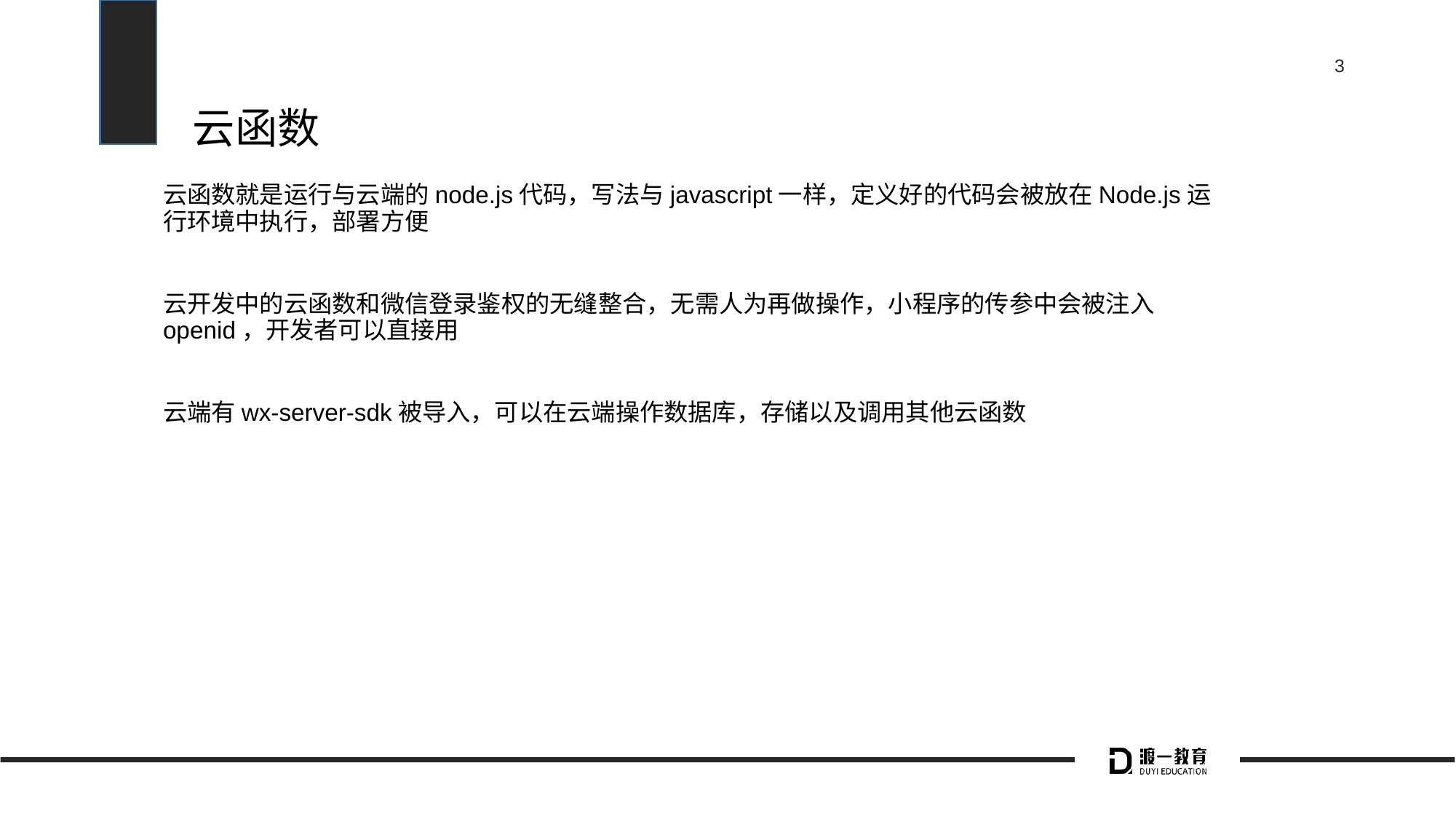

# 云函数
云函数就是运行与云端的node.js代码，写法与javascript一样，定义好的代码会被放在Node.js运行环境中执行，部署方便

云开发中的云函数和微信登录鉴权的无缝整合，无需人为再做操作，小程序的传参中会被注入openid，开发者可以直接用

云端有wx-server-sdk被导入，可以在云端操作数据库，存储以及调用其他云函数